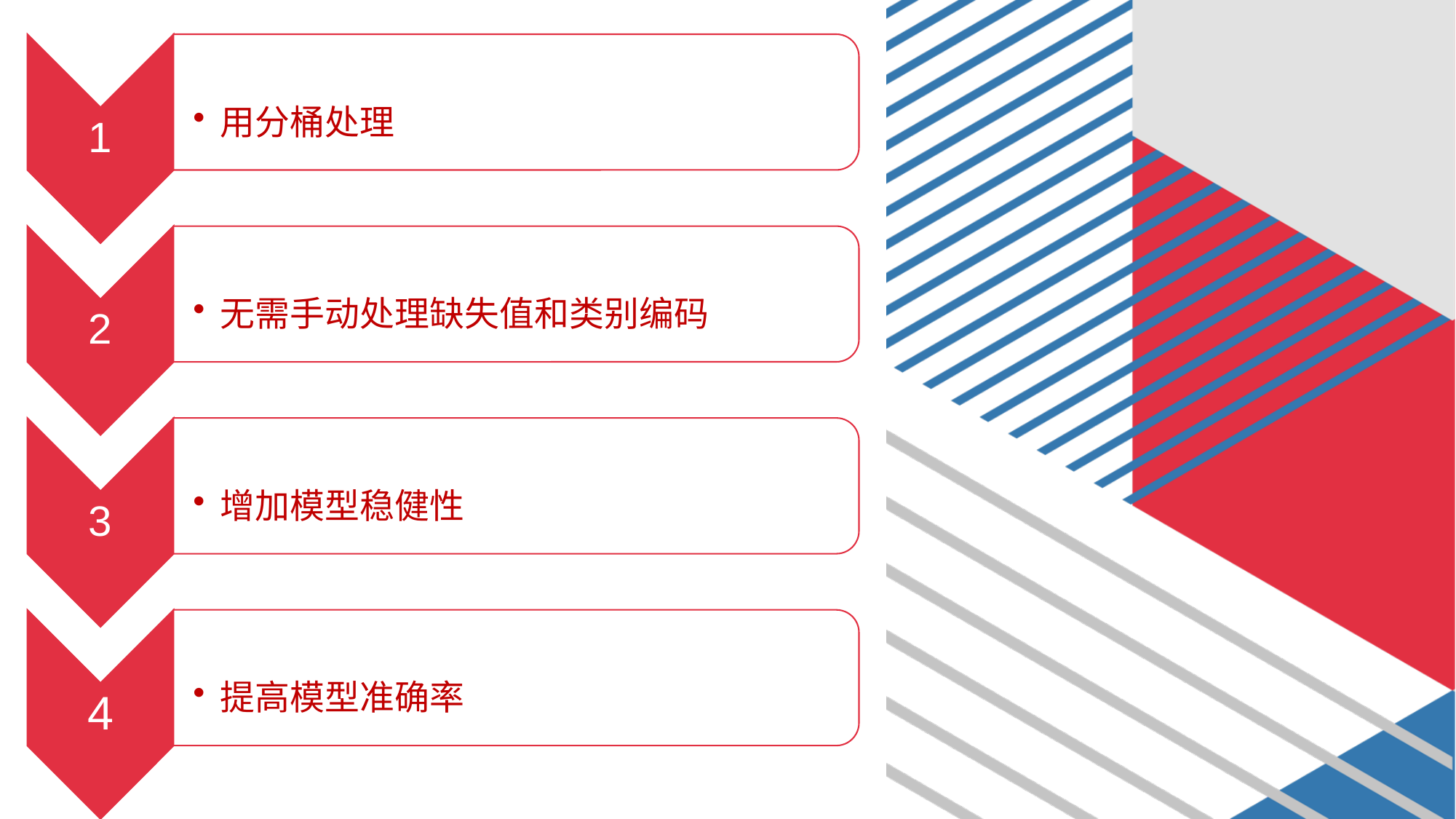

1
时间戳处理方案效果对比
用分桶处理
2
手动填补缺失值和类别编码对结果的影响
无需手动处理缺失值和类别编码
3
Stacking中使用交叉验证对基模型训练
增加模型稳健性
4
随机搜索优化模型的参数选择
提高模型准确率